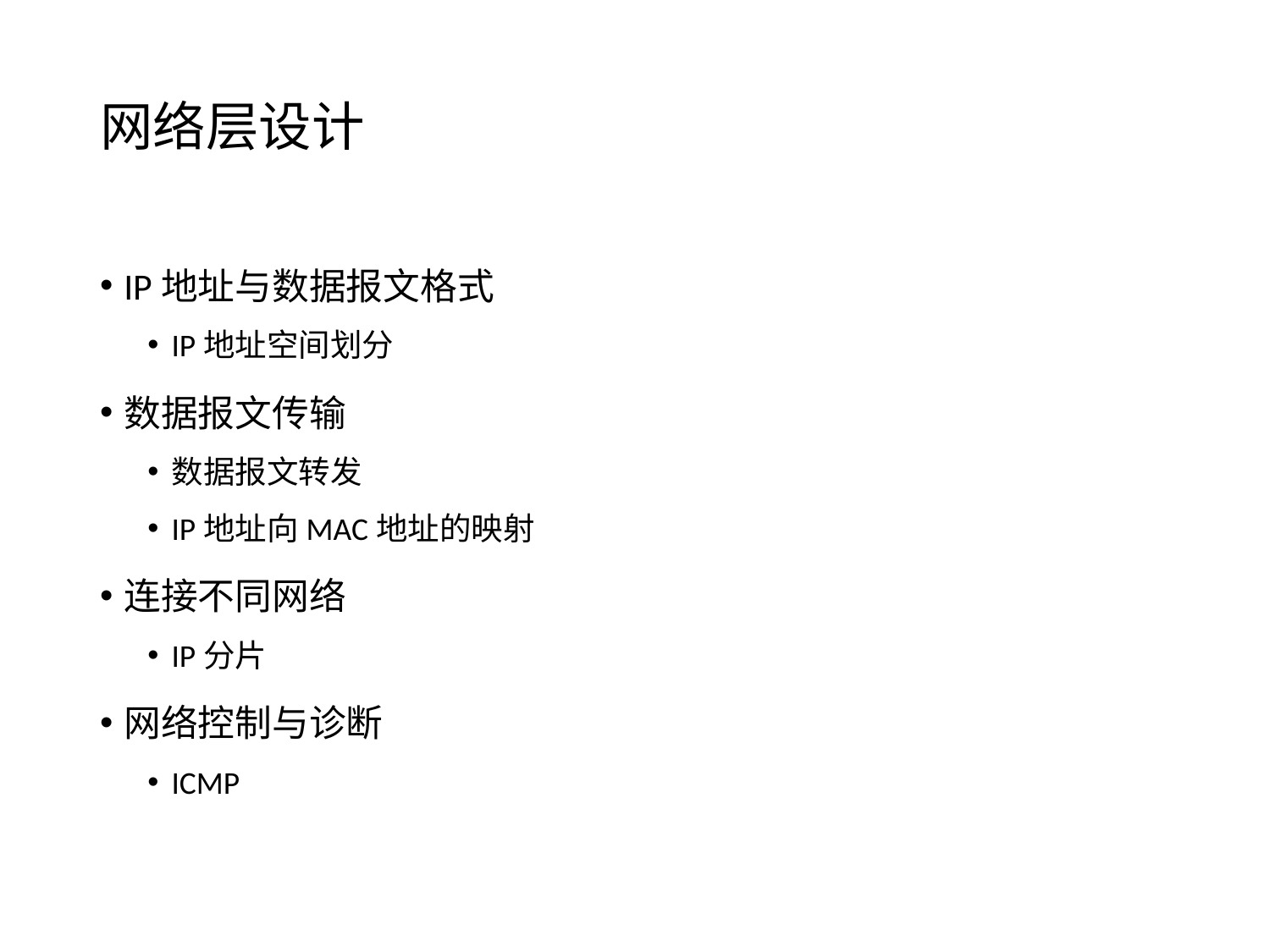

# 网络层设计
IP地址与数据报文格式
IP地址空间划分
数据报文传输
数据报文转发
IP地址向MAC地址的映射
连接不同网络
IP分片
网络控制与诊断
ICMP
14